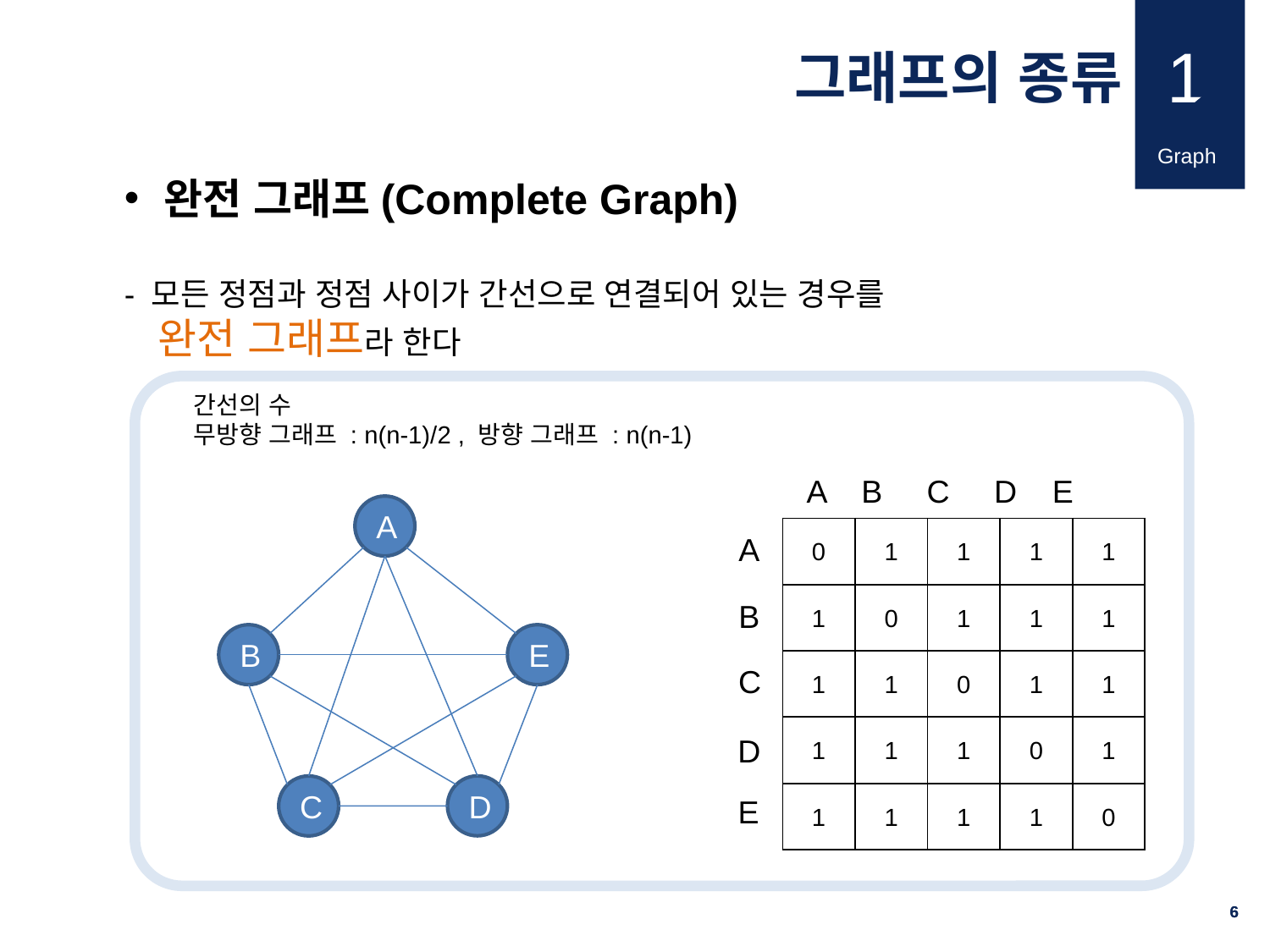

1

그래프의 종류
Graph
완전 그래프(Complete Graph)

- 모든 정점과 정점 사이가 간선으로 연결되어 있는 경우를
  완전 그래프라 한다

간선의 수
무방향 그래프 : n(n-1)/2 , 방향 그래프 : n(n-1)
 A    B     C     D    E
A
| 0 | 1 | 1 | 1 | 1 |
| --- | --- | --- | --- | --- |
| 1 | 0 | 1 | 1 | 1 |
| 1 | 1 | 0 | 1 | 1 |
| 1 | 1 | 1 | 0 | 1 |
| 1 | 1 | 1 | 1 | 0 |
A
B
B
E
C
D
D
C
E
6
6